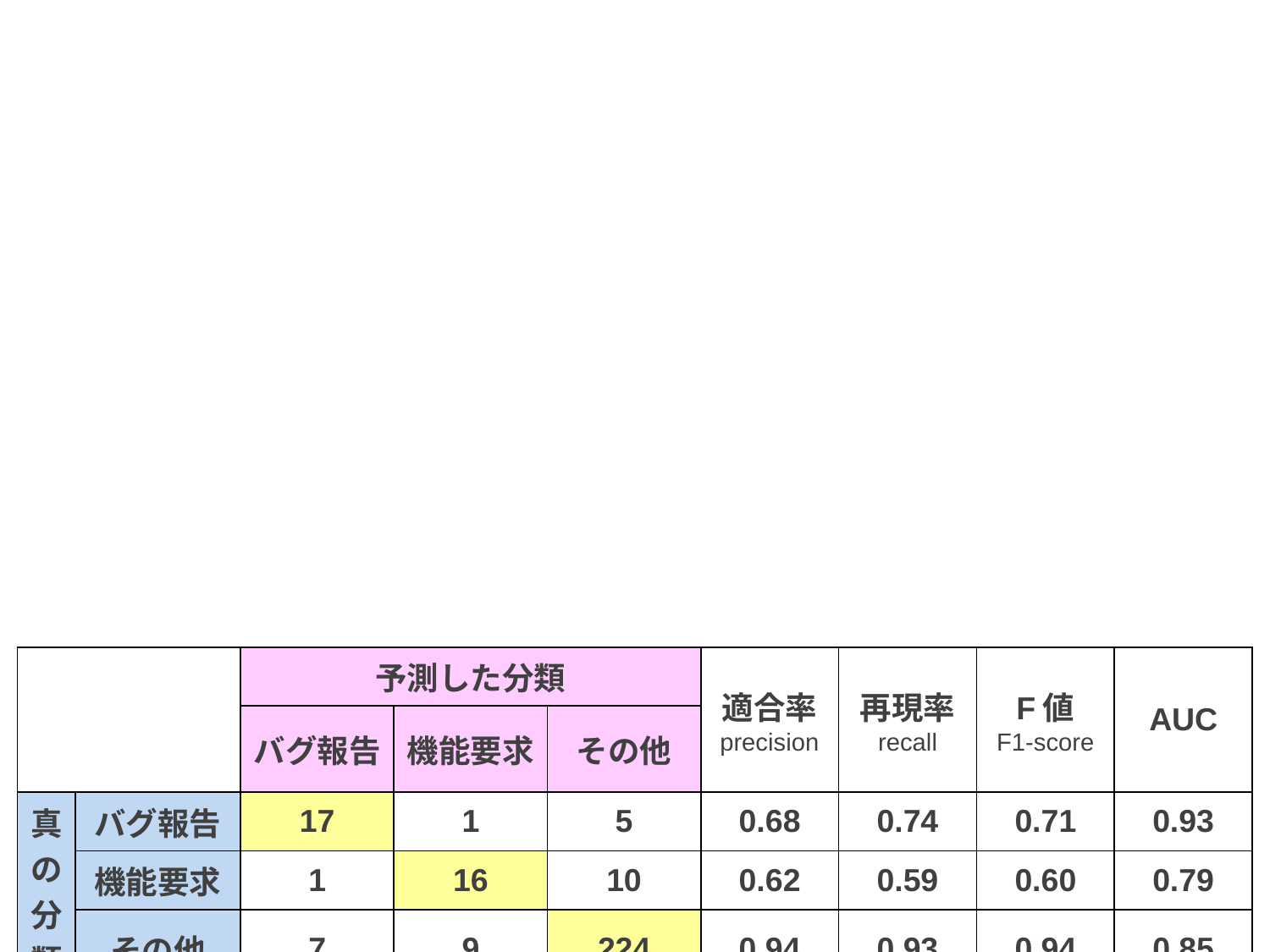

|  |  | 予測した分類 |  |  | 適合率 precision | 再現率 recall | F値 F1-score | AUC |
| --- | --- | --- | --- | --- | --- | --- | --- | --- |
|  |  | バグ報告 | 機能要求 | その他 |  |  |  |  |
| 真の分類 | バグ報告 | 17 | 1 | 5 | 0.68 | 0.74 | 0.71 | 0.93 |
|  | 機能要求 | 1 | 16 | 10 | 0.62 | 0.59 | 0.60 | 0.79 |
|  | その他 | 7 | 9 | 224 | 0.94 | 0.93 | 0.94 | 0.85 |